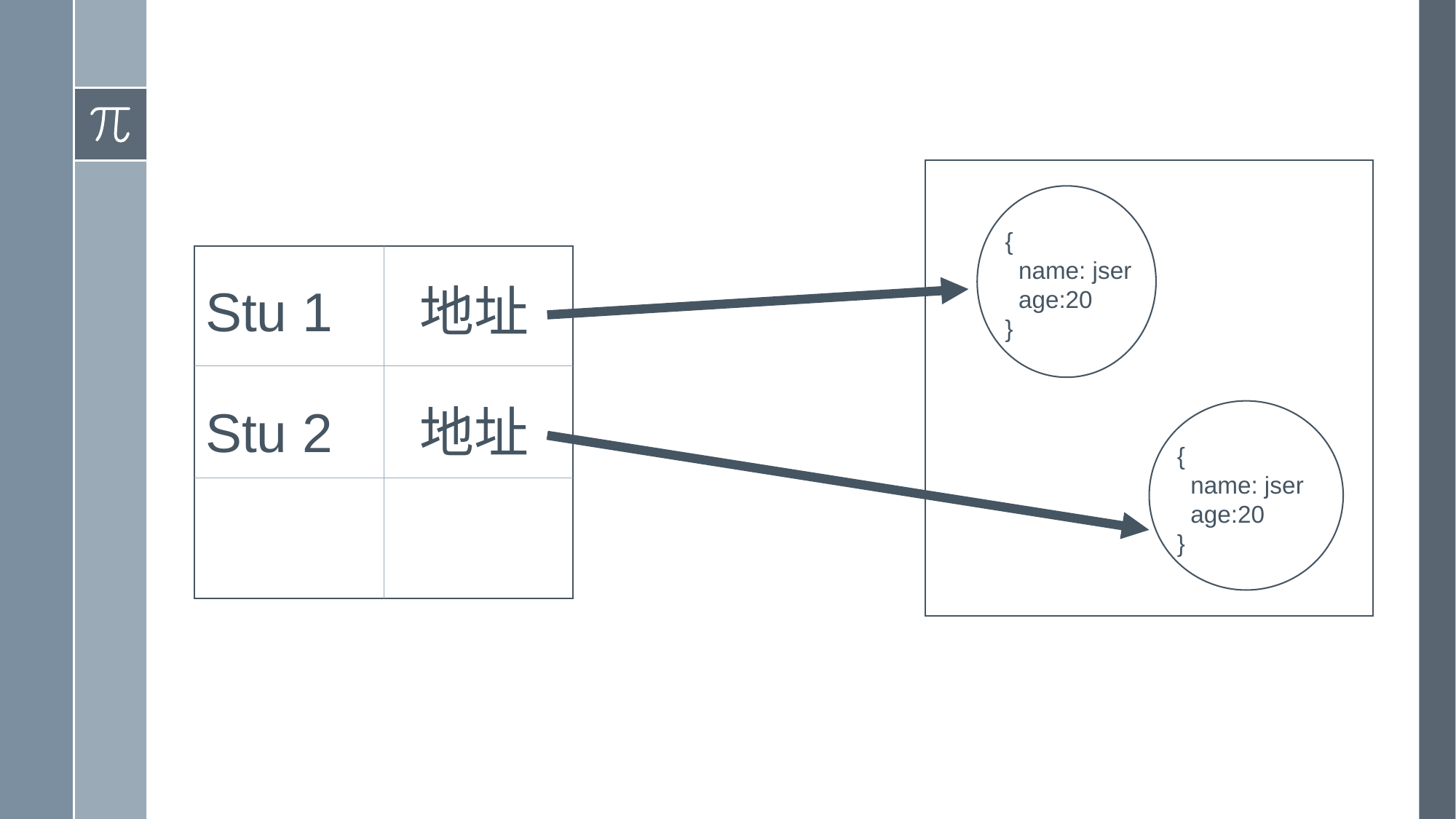

#

{
  name: jser
  age:20
}

Stu 1
 地址
Stu 2
 地址

{
  name: jser
  age:20
}